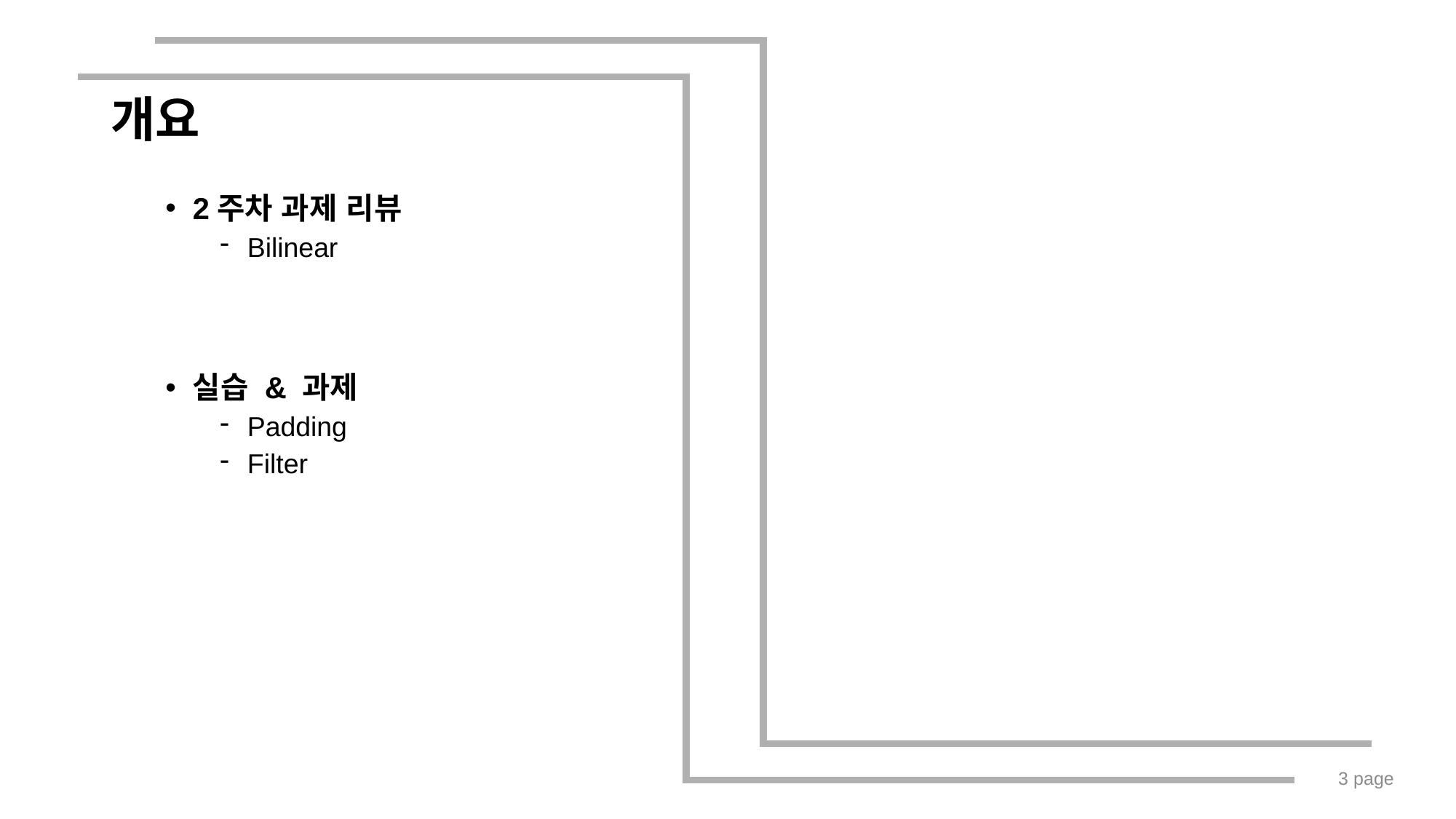

# 개요
2주차 과제 리뷰
Bilinear

실습 & 과제
Padding
Filter

3 page